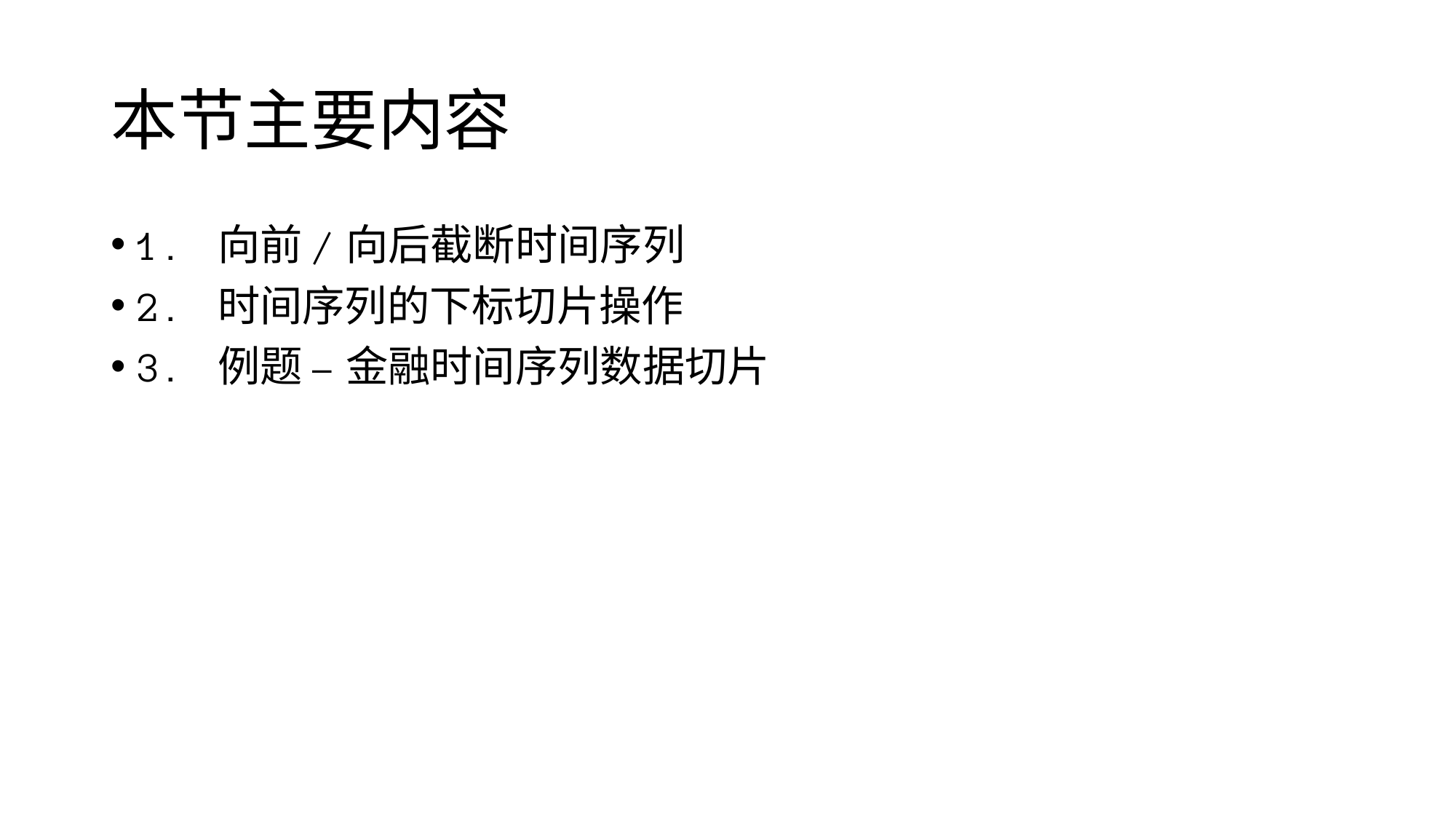

# 本节主要内容
1. 向前/向后截断时间序列
2. 时间序列的下标切片操作
3. 例题-金融时间序列数据切片